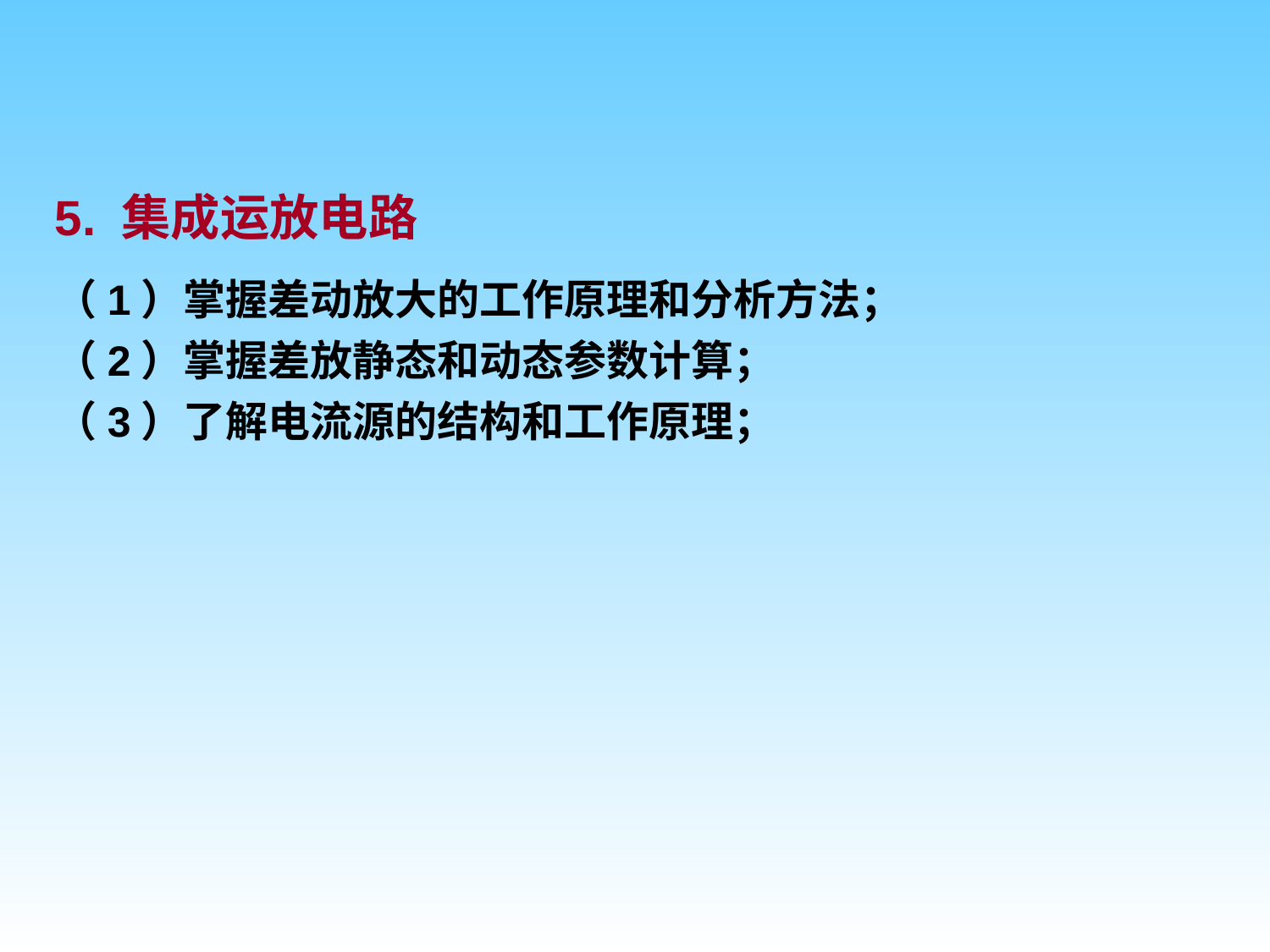

5. 集成运放电路
（1）掌握差动放大的工作原理和分析方法；
（2）掌握差放静态和动态参数计算；
（3）了解电流源的结构和工作原理；